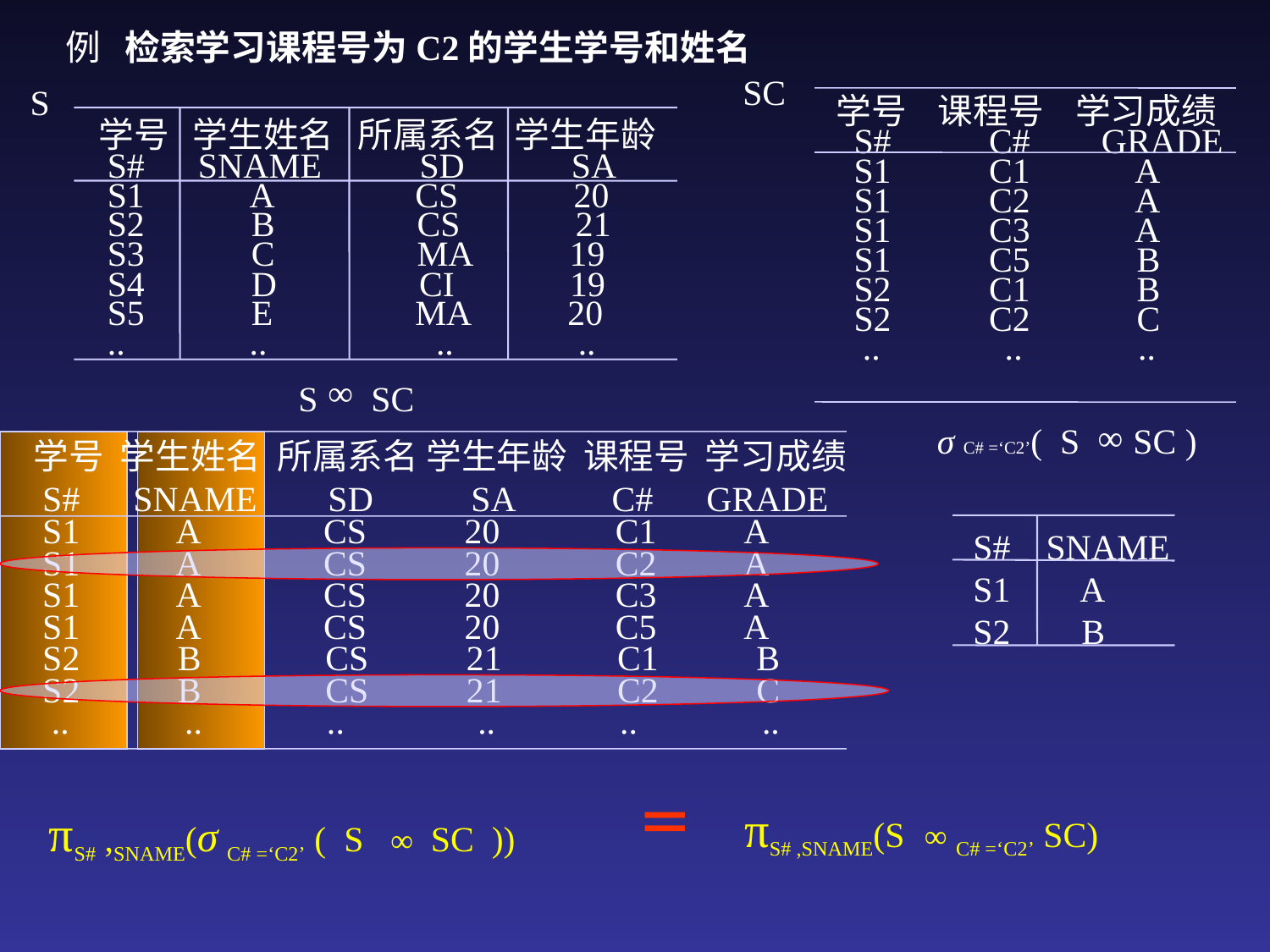

例   检索学习课程号为C2的学生学号和姓名
SC

学号    课程号    学习成绩
  S#           C#        GRADE
  S1           C1            A
  S1           C2            A
  S1           C3            A
  S1           C5            B
  S2           C1            B
  S2           C2            C
   ..              ..             ..

  S

学号   学生姓名   所属系名  学生年龄
 S#      SNAME           SD            SA
 S1            A                CS             20
 S2            B                CS             21
 S3            C                MA           19
 S4            D                CI             19
 S5            E                MA           20
 ..              ..                   ..              ..

S      SC
 ∞

σ C# =‘C2’(  S      SC )
 ∞

学号  学生姓名  所属系名 学生年龄  课程号  学习成绩
 S#      SNAME        SD           SA           C#      GRADE
 S1           A              CS           20             C1          A
 S1           A              CS           20             C2          A
 S1           A              CS           20             C3          A
 S1           A              CS           20             C5          A
 S2           B              CS           21             C1           B
 S2           B              CS           21             C2           C
  ..             ..              ..               ..              ..              ..

S#    SNAME
S1        A
S2        B

＝
πS# ,SNAME(S  ∞ C# =‘C2’ SC)
πS# ,SNAME(σ C# =‘C2’ (  S   ∞  SC  ))